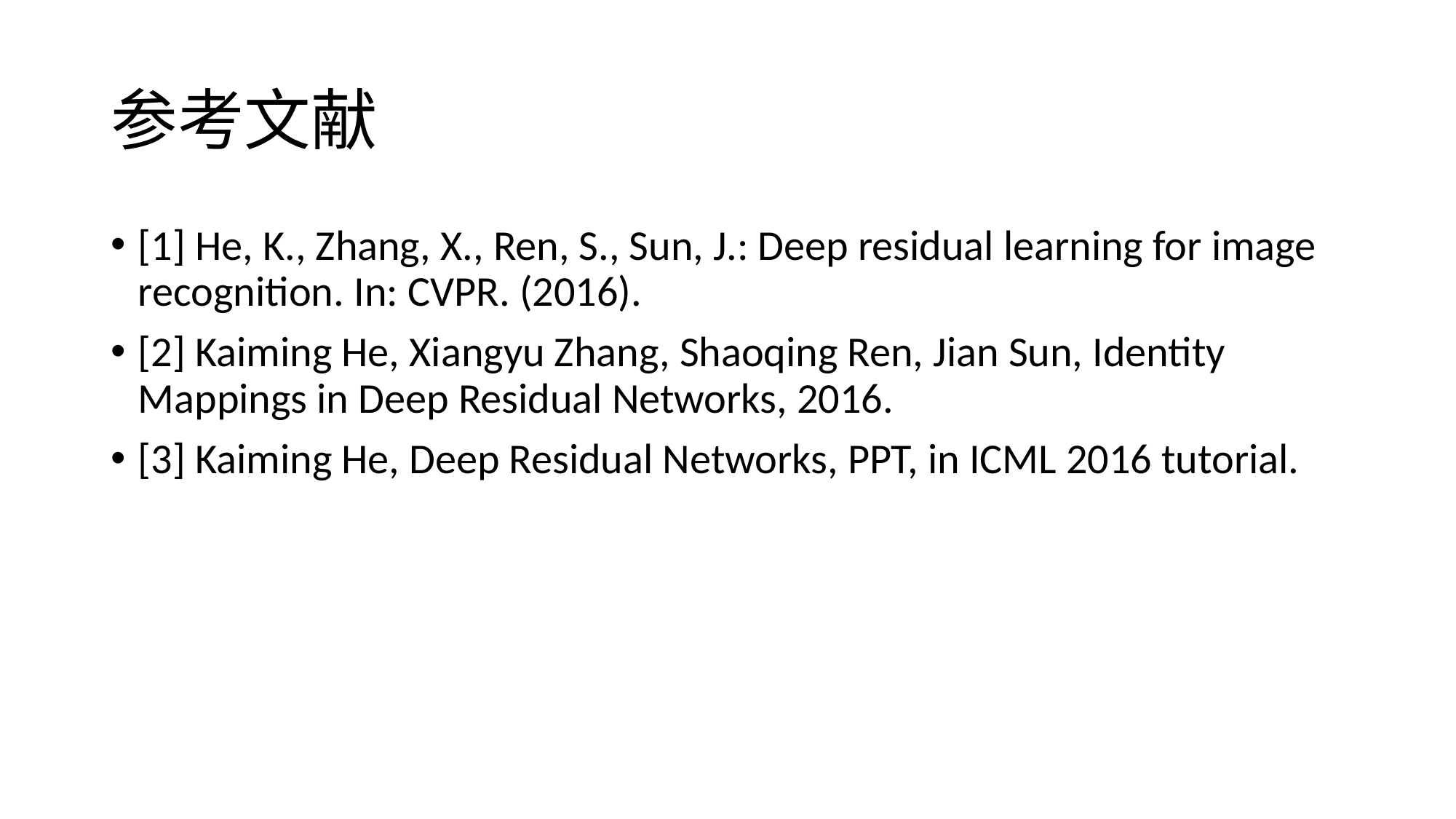

# 参考文献
[1] He, K., Zhang, X., Ren, S., Sun, J.: Deep residual learning for image recognition. In: CVPR. (2016).
[2] Kaiming He, Xiangyu Zhang, Shaoqing Ren, Jian Sun, Identity Mappings in Deep Residual Networks, 2016.
[3] Kaiming He, Deep Residual Networks, PPT, in ICML 2016 tutorial.